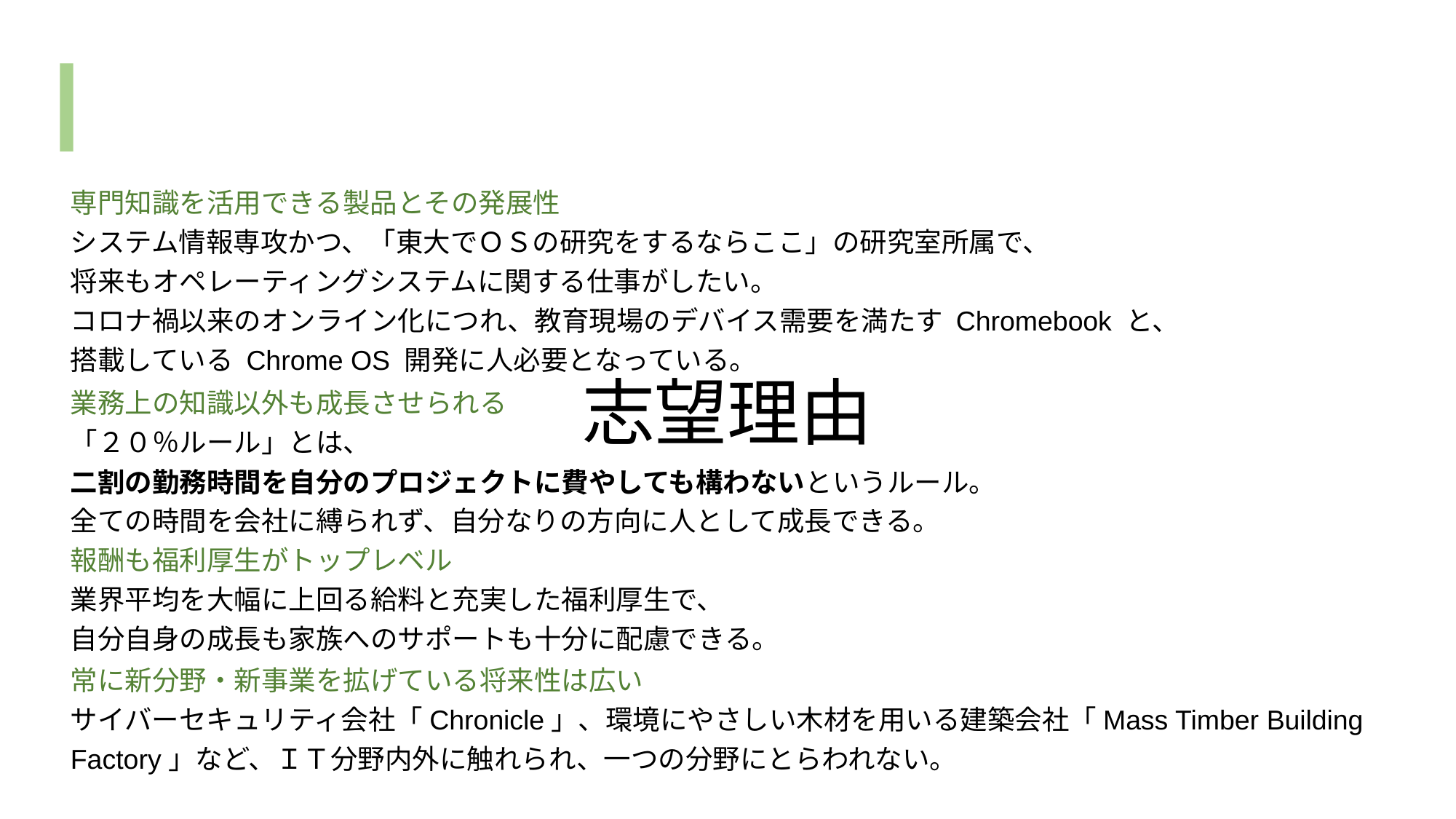

専門知識を活用できる製品とその発展性
システム情報専攻かつ、「東大でＯＳの研究をするならここ」の研究室所属で、
将来もオペレーティングシステムに関する仕事がしたい。
コロナ禍以来のオンライン化につれ、教育現場のデバイス需要を満たす Chromebook と、
搭載している Chrome OS 開発に人必要となっている。
志望理由
業務上の知識以外も成長させられる
「２０％ルール」とは、
二割の勤務時間を自分のプロジェクトに費やしても構わないというルール。
全ての時間を会社に縛られず、自分なりの方向に人として成長できる。
報酬も福利厚生がトップレベル
業界平均を大幅に上回る給料と充実した福利厚生で、
自分自身の成長も家族へのサポートも十分に配慮できる。
常に新分野・新事業を拡げている将来性は広い
サイバーセキュリティ会社「Chronicle」、環境にやさしい木材を用いる建築会社「Mass Timber Building Factory」など、ＩＴ分野内外に触れられ、一つの分野にとらわれない。